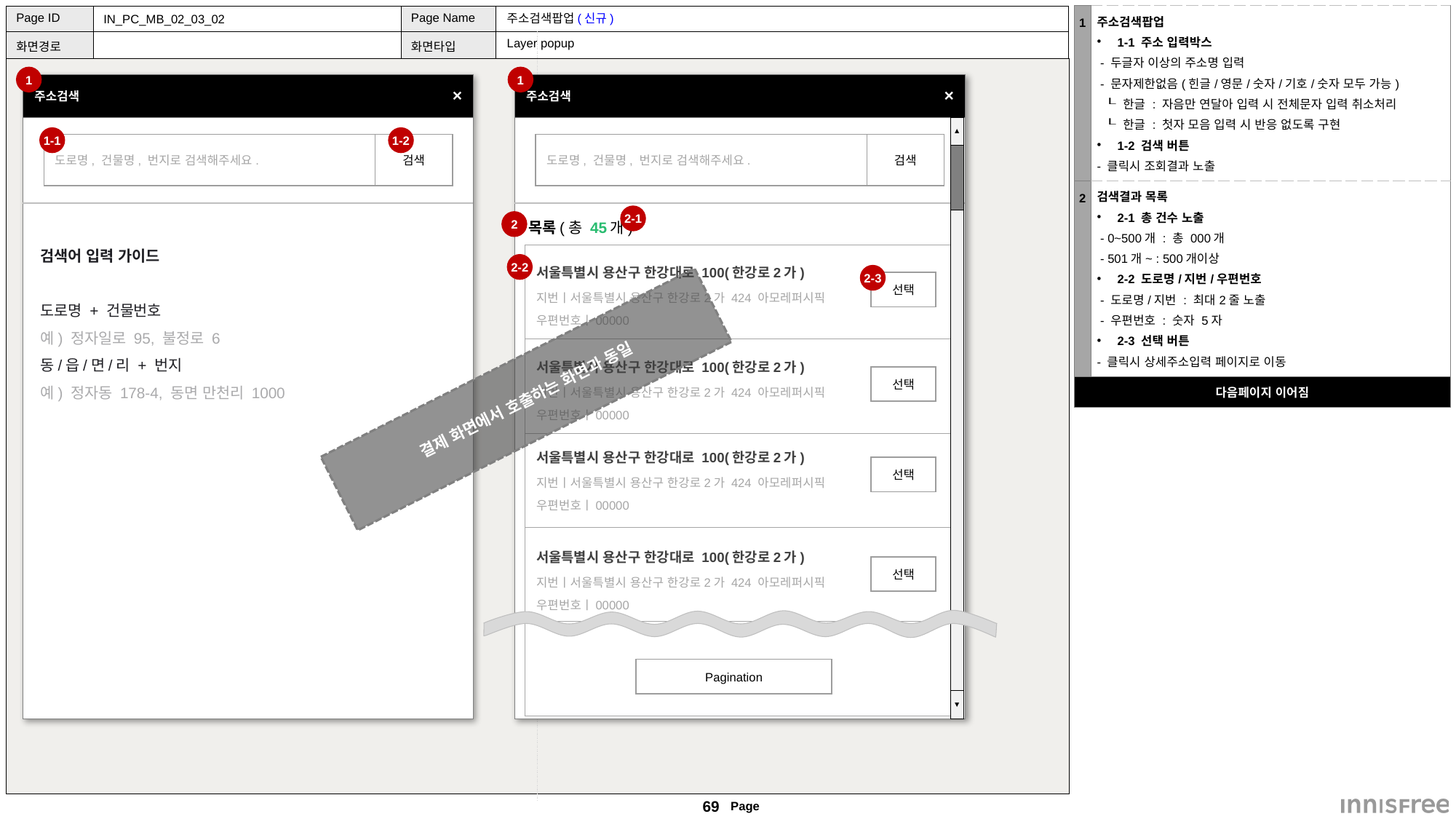

| 1 | 주소검색팝업 1-1 주소 입력박스 - 두글자 이상의 주소명 입력 - 문자제한없음(힌글/영문/숫자/기호/숫자 모두 가능) ┖ 한글 : 자음만 연달아 입력 시 전체문자 입력 취소처리 ┖ 한글 : 첫자 모음 입력 시 반응 없도록 구현 1-2 검색 버튼 - 클릭시 조회결과 노출 |
| --- | --- |
| 2 | 검색결과 목록 2-1 총 건수 노출 - 0~500개 : 총 000개 - 501개~ : 500개이상 2-2 도로명/지번/우편번호 - 도로명/지번 : 최대2줄 노출 - 우편번호 : 숫자 5자 2-3 선택 버튼 - 클릭시 상세주소입력 페이지로 이동 |
| 다음페이지 이어짐 |  |
IN_PC_MB_02_03_02
# 주소검색팝업(신규)
Layer popup
1
1
| 주소검색 | × |
| --- | --- |
|  |  |
|  |  |
| 주소검색 | × |
| --- | --- |
|  |  |
|  |  |
| ▲ |
| --- |
|  |
|  |
| ▼ |
1-1
1-2
검색
검색
도로명, 건물명, 번지로 검색해주세요.
도로명, 건물명, 번지로 검색해주세요.
2-1
목록(총 45개)
2
검색어 입력 가이드
도로명 + 건물번호
예) 정자일로 95, 불정로 6
동/읍/면/리 + 번지
예) 정자동 178-4, 동면 만천리 1000

|  |
| --- |
|  |
|  |
|  |
|  |
2-2
서울특별시 용산구 한강대로 100(한강로2가)
지번ㅣ서울특별시 용산구 한강로2가 424 아모레퍼시픽
우편번호ㅣ00000
선택
2-3
서울특별시 용산구 한강대로 100(한강로2가)
지번ㅣ서울특별시 용산구 한강로2가 424 아모레퍼시픽
우편번호ㅣ00000
선택
결제 화면에서 호출하는 화면과 동일
서울특별시 용산구 한강대로 100(한강로2가)
지번ㅣ서울특별시 용산구 한강로2가 424 아모레퍼시픽
우편번호ㅣ00000
선택
서울특별시 용산구 한강대로 100(한강로2가)
지번ㅣ서울특별시 용산구 한강로2가 424 아모레퍼시픽
우편번호ㅣ00000
선택

Pagination